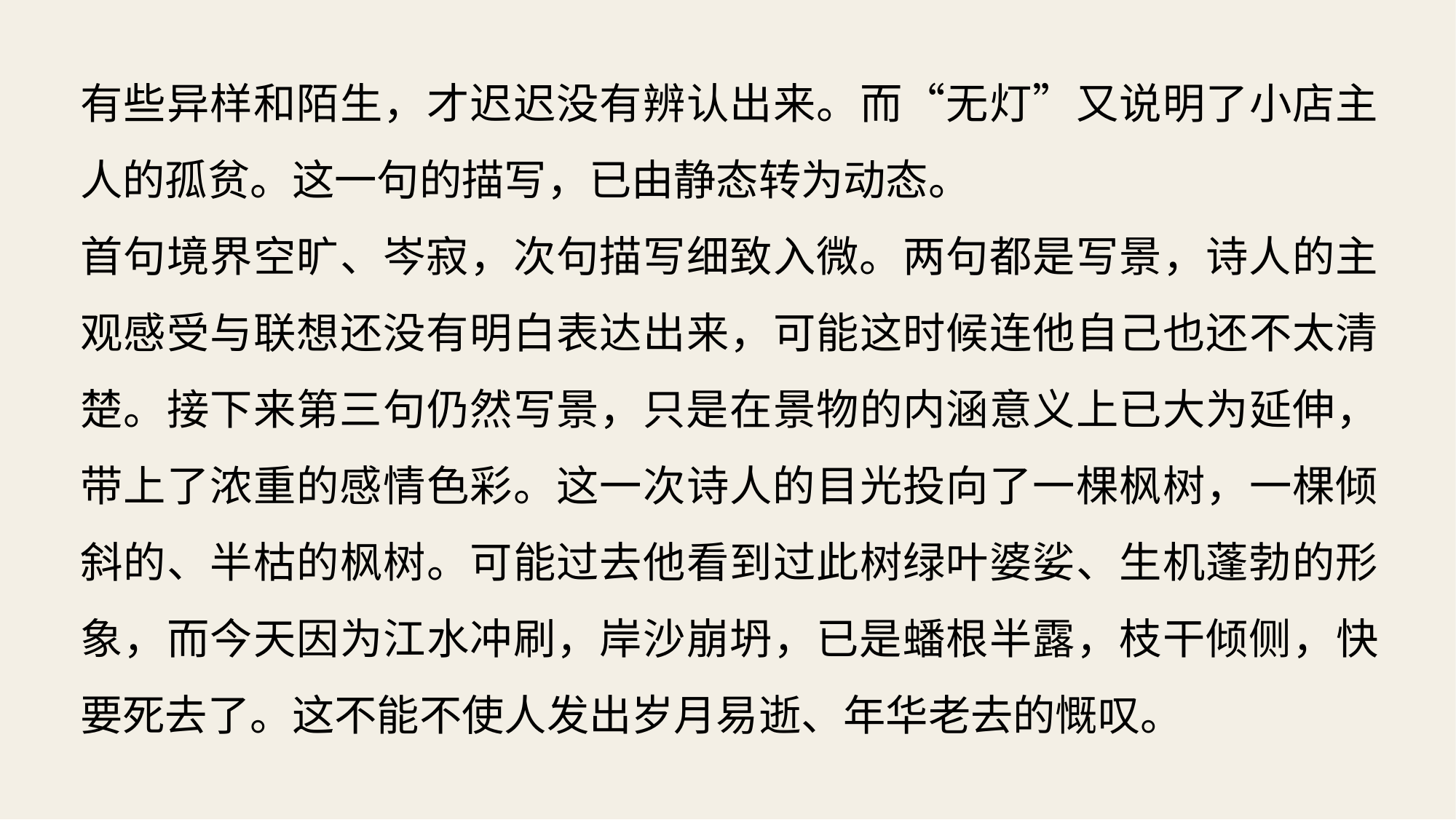

有些异样和陌生，才迟迟没有辨认出来。而“无灯”又说明了小店主人的孤贫。这一句的描写，已由静态转为动态。
首句境界空旷、岑寂，次句描写细致入微。两句都是写景，诗人的主观感受与联想还没有明白表达出来，可能这时候连他自己也还不太清楚。接下来第三句仍然写景，只是在景物的内涵意义上已大为延伸，带上了浓重的感情色彩。这一次诗人的目光投向了一棵枫树，一棵倾斜的、半枯的枫树。可能过去他看到过此树绿叶婆娑、生机蓬勃的形象，而今天因为江水冲刷，岸沙崩坍，已是蟠根半露，枝干倾侧，快要死去了。这不能不使人发出岁月易逝、年华老去的慨叹。